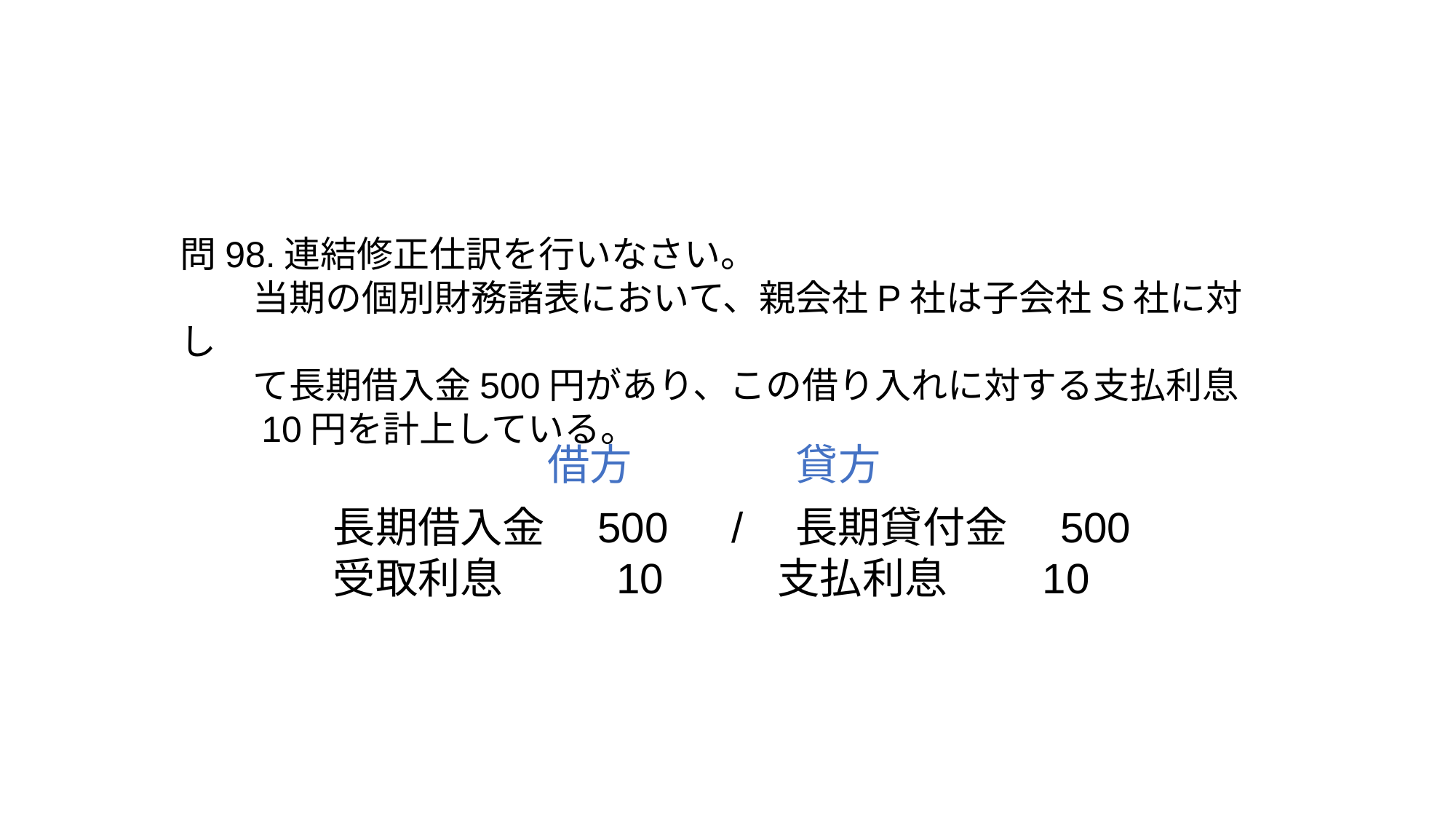

問98.連結修正仕訳を行いなさい。
　　当期の個別財務諸表において、親会社P社は子会社S社に対し
　　て長期借入金500円があり、この借り入れに対する支払利息
　　10円を計上している。
借方
貸方
長期借入金　500　/　長期貸付金　500
受取利息　　  10　　  支払利息         10